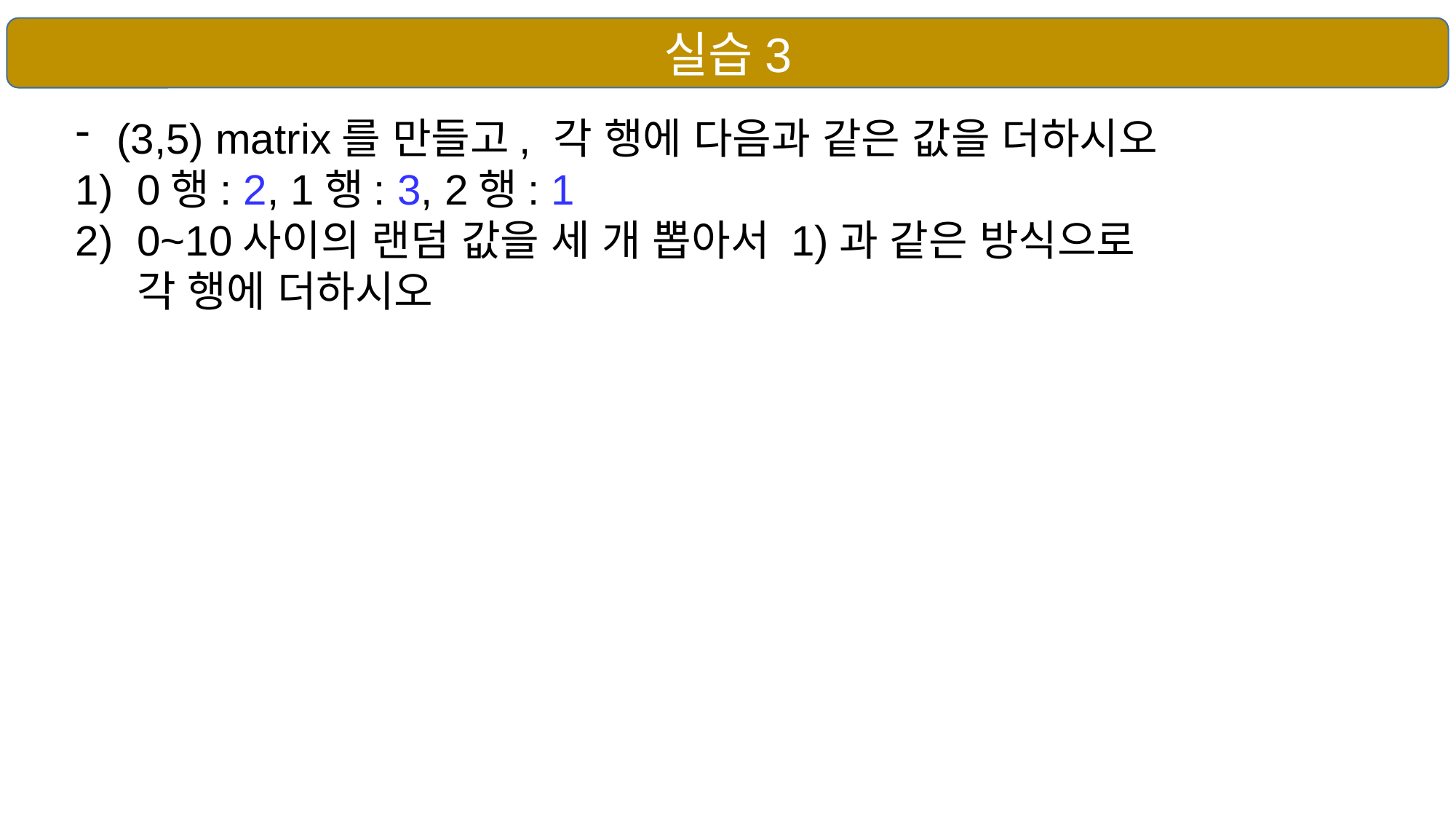

실습3
(3,5) matrix를 만들고, 각 행에 다음과 같은 값을 더하시오
0행: 2, 1행: 3, 2행: 1
0~10사이의 랜덤 값을 세 개 뽑아서 1)과 같은 방식으로
각 행에 더하시오